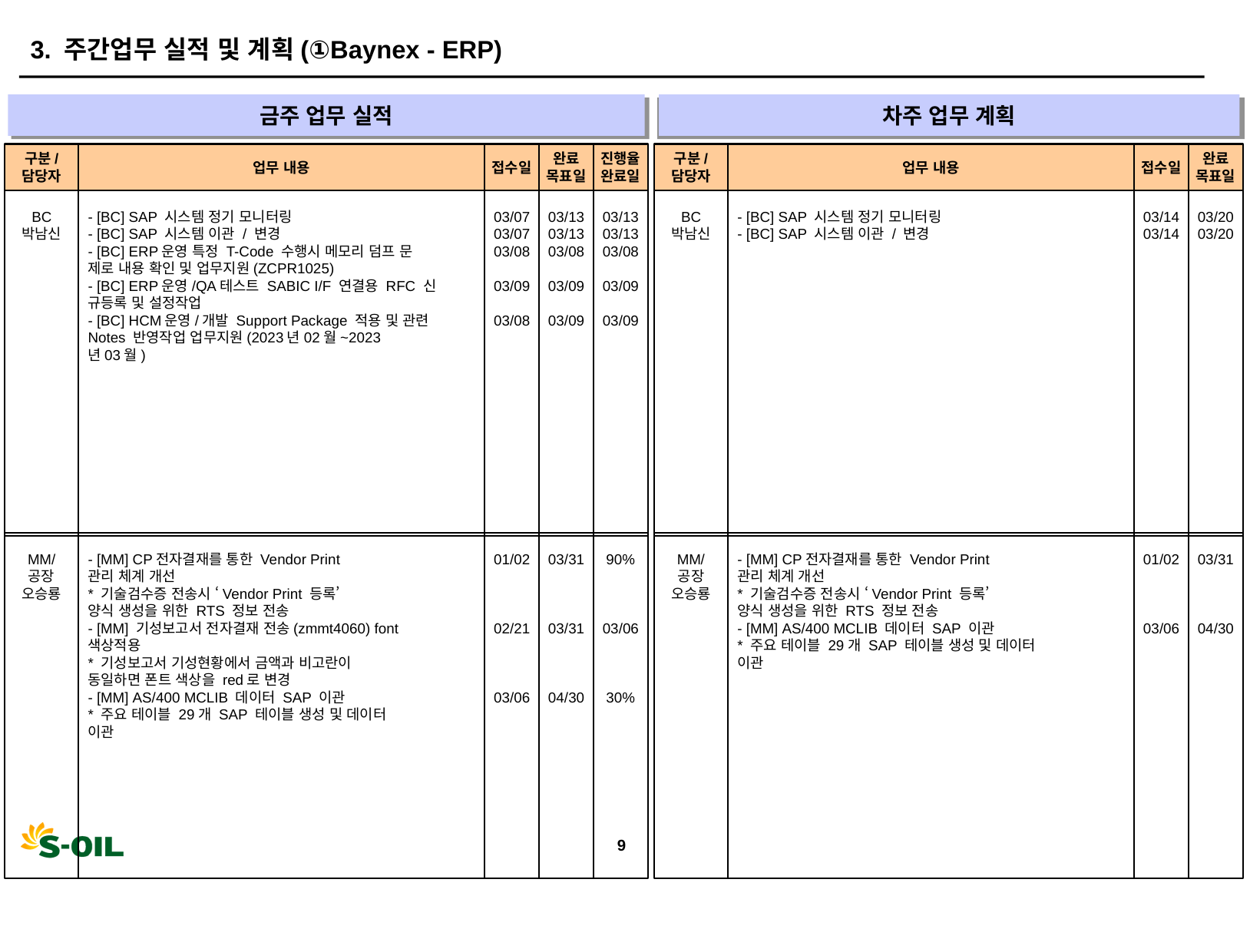

3. 주간업무 실적 및 계획(①Baynex - ERP)
금주 업무 실적
차주 업무 계획
" "
" "
구분/
담당자
업무 내용
접수일
완료
목표일
진행율
완료일
구분/
담당자
업무 내용
접수일
완료
목표일
BC
박남신

- [BC] SAP 시스템 정기 모니터링
- [BC] SAP 시스템 이관 / 변경
- [BC] ERP운영 특정 T-Code 수행시 메모리 덤프 문
제로 내용 확인 및 업무지원(ZCPR1025)
- [BC] ERP운영/QA테스트 SABIC I/F 연결용 RFC 신
규등록 및 설정작업
- [BC] HCM운영/개발 Support Package 적용 및 관련
Notes 반영작업 업무지원(2023년02월~2023
년03월)
03/07
03/07
03/08
03/09
03/08
03/13
03/13
03/08
03/09
03/09
03/13
03/13
03/08
03/09
03/09
BC
박남신

- [BC] SAP 시스템 정기 모니터링
- [BC] SAP 시스템 이관 / 변경
03/14
03/14
03/20
03/20
MM/
공장
오승룡

- [MM] CP전자결재를 통한 Vendor Print
관리 체계 개선
* 기술검수증 전송시 ‘Vendor Print 등록’
양식 생성을 위한 RTS 정보 전송
- [MM] 기성보고서 전자결재 전송(zmmt4060) font
색상적용
* 기성보고서 기성현황에서 금액과 비고란이
동일하면 폰트 색상을 red로 변경
- [MM] AS/400 MCLIB 데이터 SAP 이관
* 주요 테이블 29개 SAP 테이블 생성 및 데이터
이관
01/02
02/21
03/06
03/31
03/31
04/30
90%
03/06
30%
MM/
공장
오승룡

- [MM] CP전자결재를 통한 Vendor Print
관리 체계 개선
* 기술검수증 전송시 ‘Vendor Print 등록’
양식 생성을 위한 RTS 정보 전송
- [MM] AS/400 MCLIB 데이터 SAP 이관
* 주요 테이블 29개 SAP 테이블 생성 및 데이터
이관
01/02
03/06
03/31
04/30